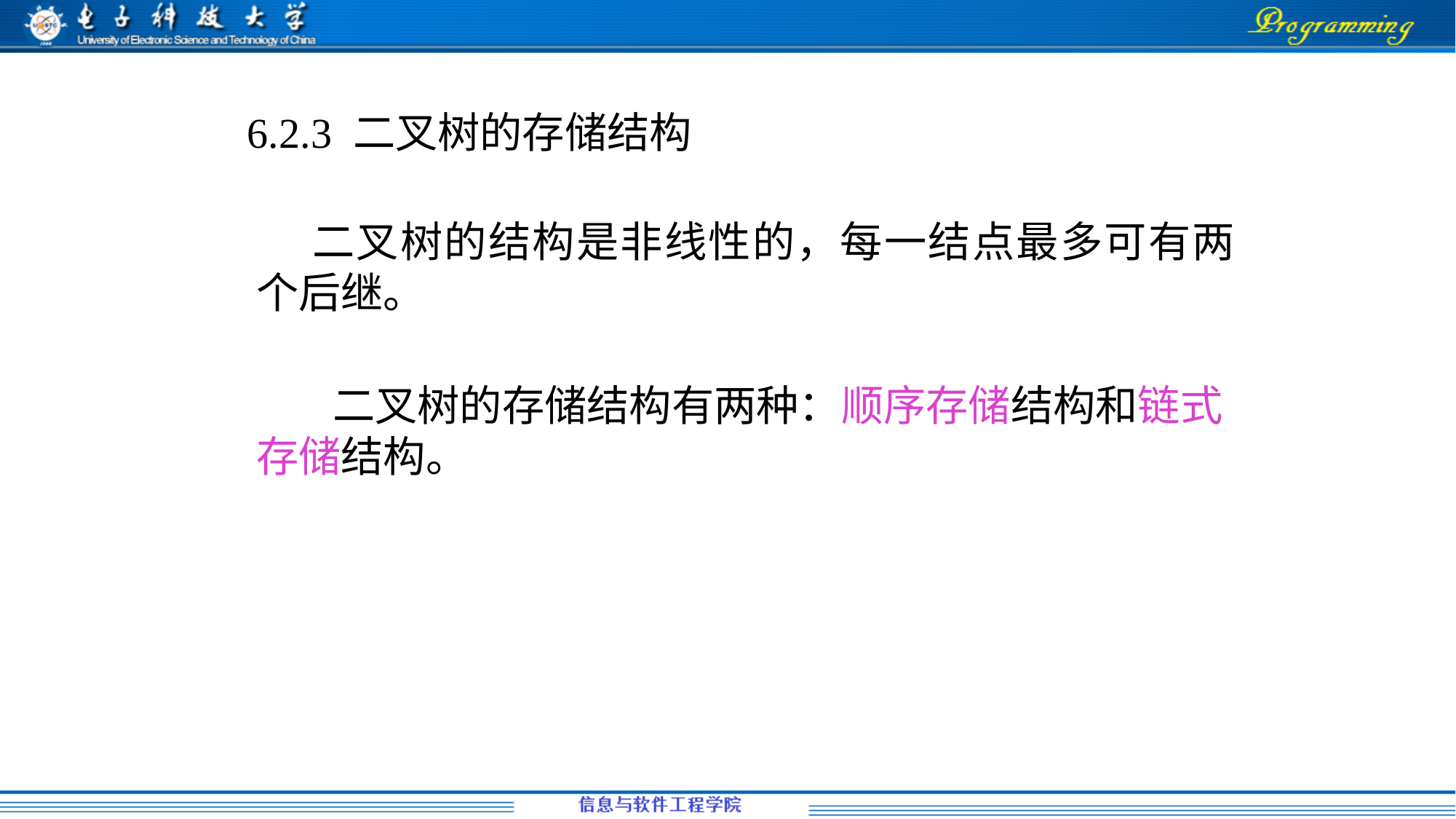

6.2.3 二叉树的存储结构
    二叉树的结构是非线性的，每一结点最多可有两个后继。
       二叉树的存储结构有两种：顺序存储结构和链式存储结构。